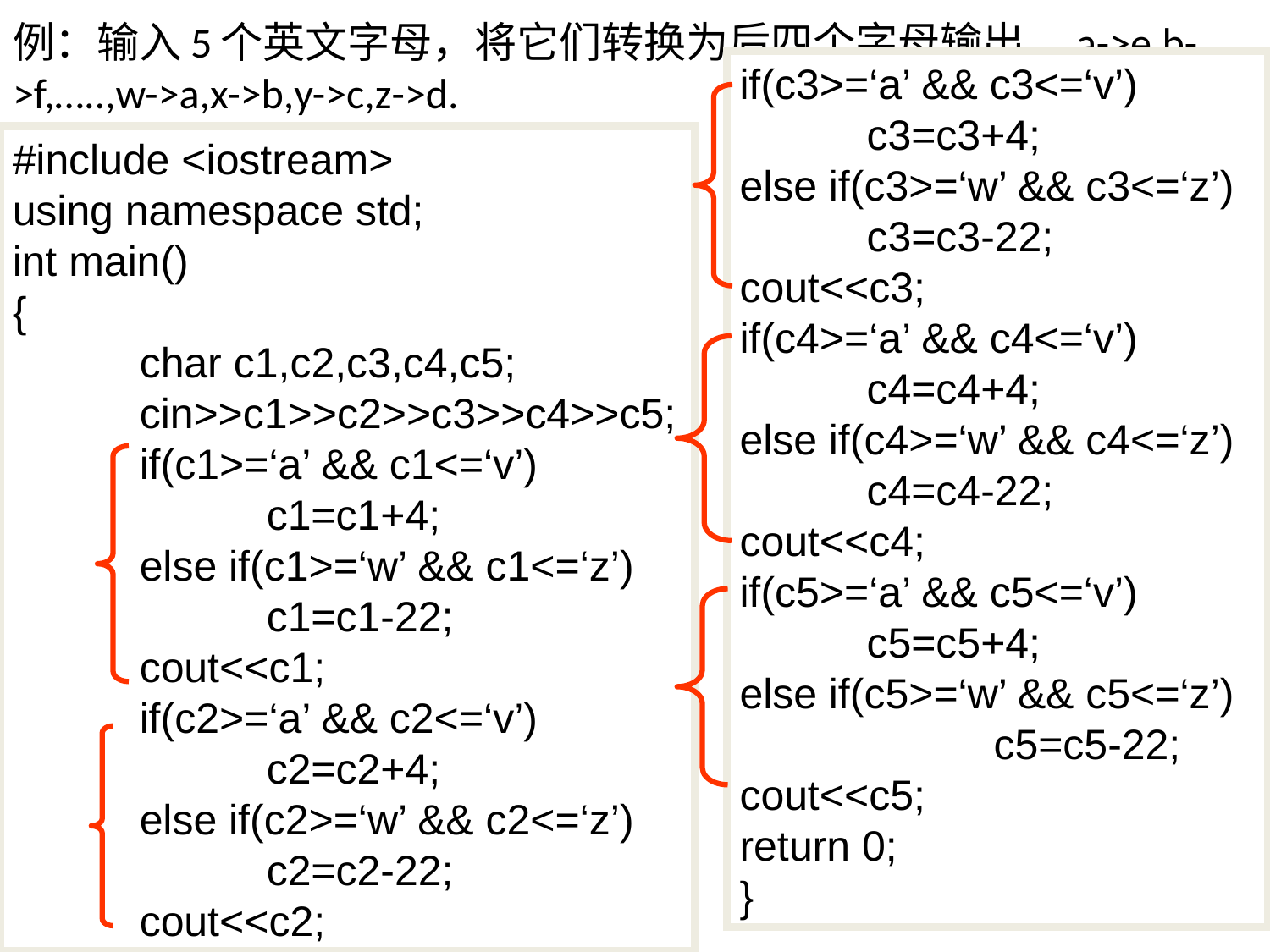

# 例：输入5个英文字母，将它们转换为后四个字母输出，a->e,b->f,…..,w->a,x->b,y->c,z->d.
if(c3>=‘a’ && c3<=‘v’)
	c3=c3+4;
else if(c3>=‘w’ && c3<=‘z’)
	c3=c3-22;
cout<<c3;
if(c4>=‘a’ && c4<=‘v’)
	c4=c4+4;
else if(c4>=‘w’ && c4<=‘z’)
	c4=c4-22;
cout<<c4;
if(c5>=‘a’ && c5<=‘v’)
	c5=c5+4;
else if(c5>=‘w’ && c5<=‘z’)
		c5=c5-22;
cout<<c5;
return 0;
}

#include <iostream>
using namespace std;
int main()
{
	char c1,c2,c3,c4,c5;
	cin>>c1>>c2>>c3>>c4>>c5;
	if(c1>=‘a’ && c1<=‘v’)
		c1=c1+4;
	else if(c1>=‘w’ && c1<=‘z’)
		c1=c1-22;
	cout<<c1;
	if(c2>=‘a’ && c2<=‘v’)
		c2=c2+4;
	else if(c2>=‘w’ && c2<=‘z’)
		c2=c2-22;
	cout<<c2;